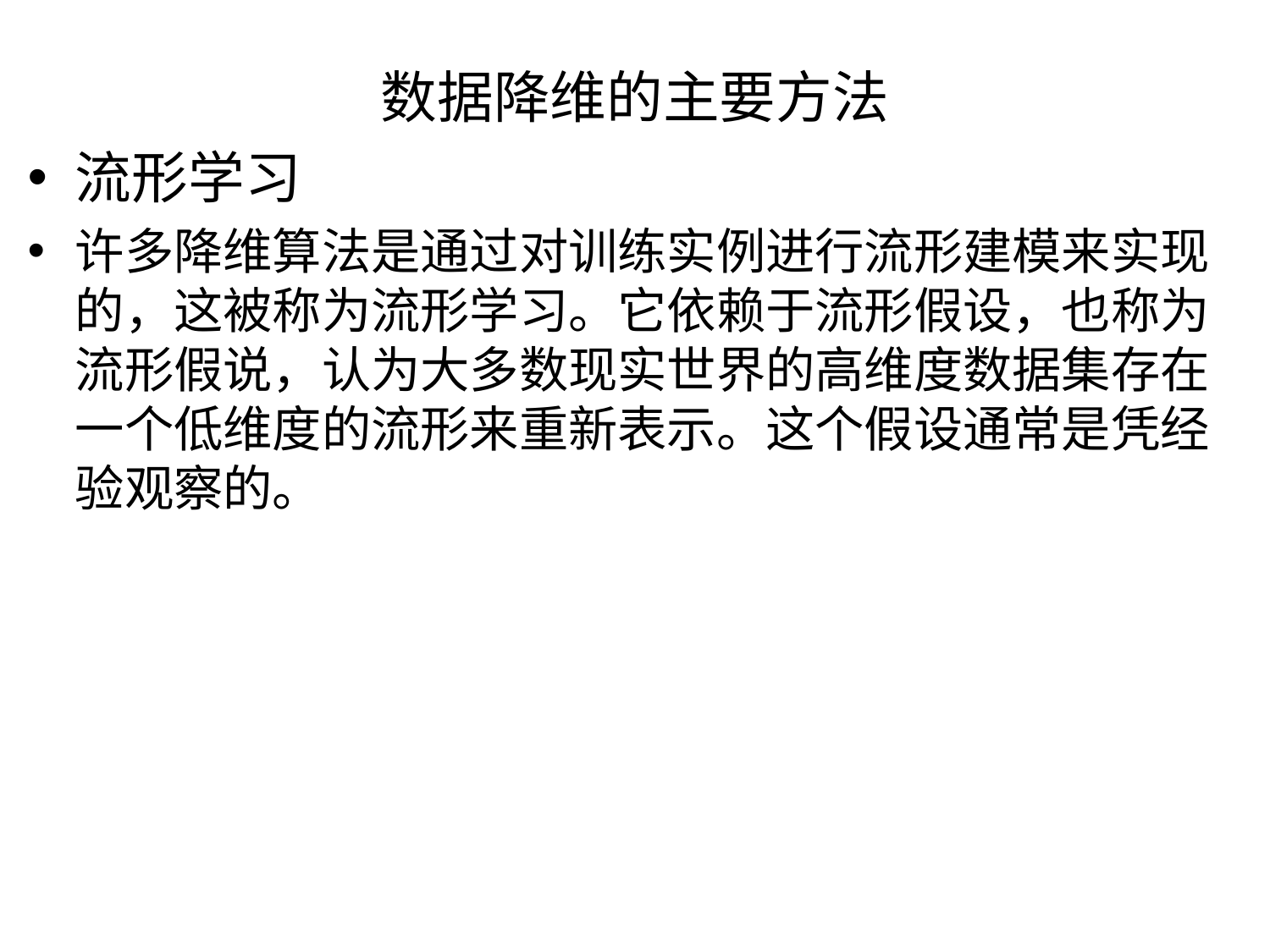

# 数据降维的主要方法
流形学习
许多降维算法是通过对训练实例进行流形建模来实现的，这被称为流形学习。它依赖于流形假设，也称为流形假说，认为大多数现实世界的高维度数据集存在一个低维度的流形来重新表示。这个假设通常是凭经验观察的。